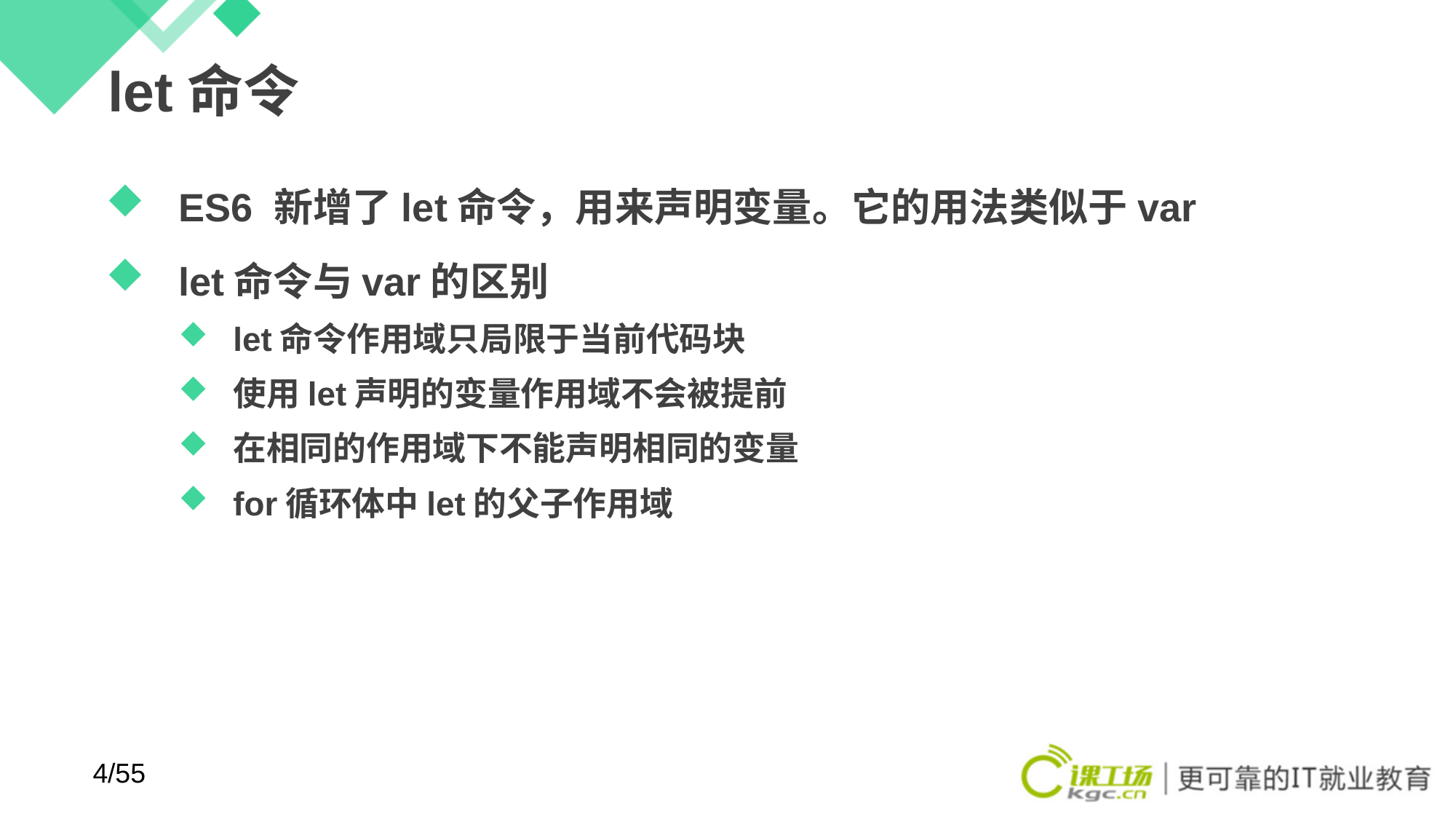

# let命令
ES6 新增了let命令，用来声明变量。它的用法类似于var
let命令与var的区别
let命令作用域只局限于当前代码块
使用let声明的变量作用域不会被提前
在相同的作用域下不能声明相同的变量
for循环体中let的父子作用域